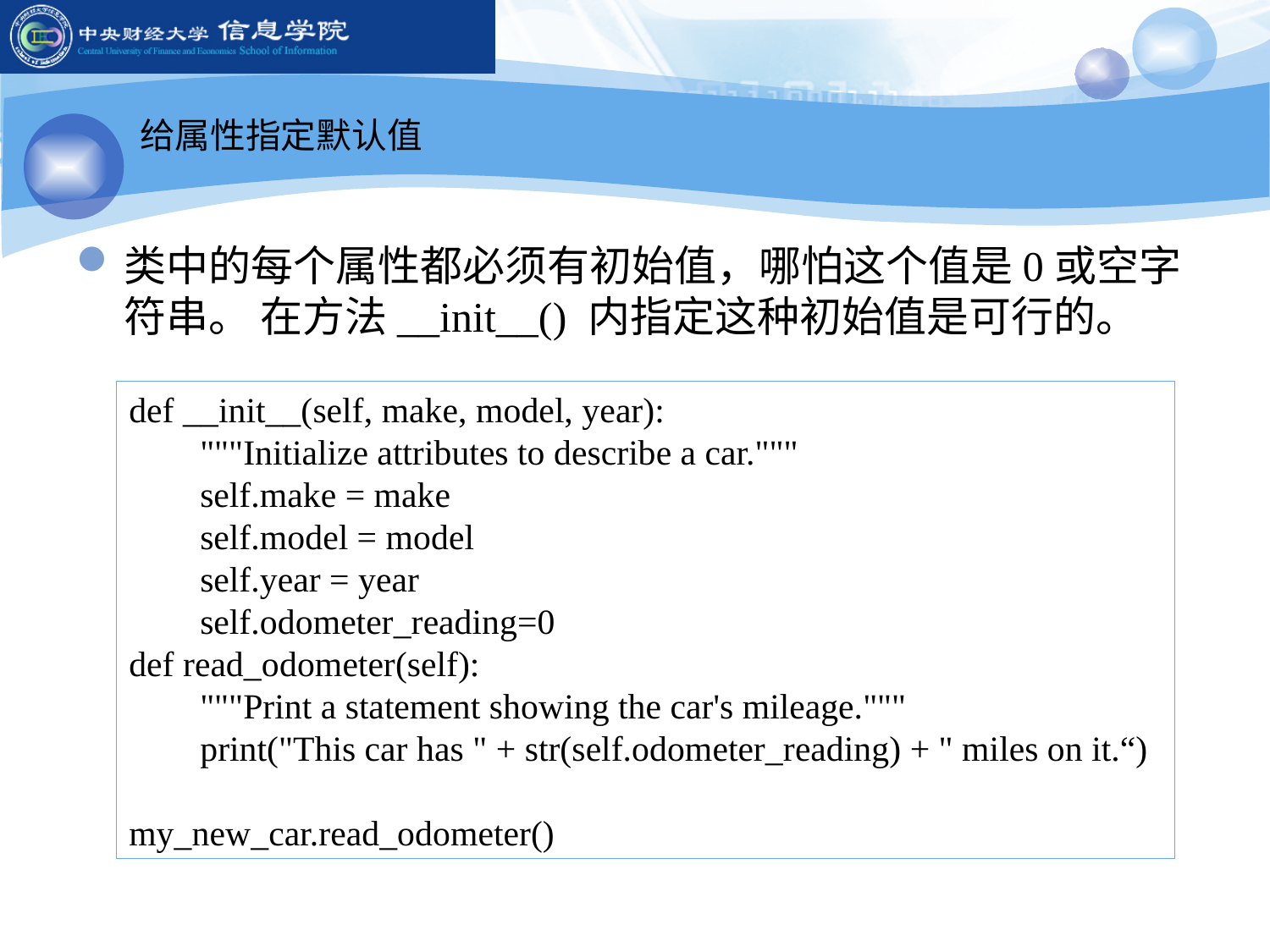

给属性指定默认值
类中的每个属性都必须有初始值，哪怕这个值是0或空字符串。 在方法__init__() 内指定这种初始值是可行的。
def __init__(self, make, model, year):
        """Initialize attributes to describe a car."""
        self.make = make
        self.model = model
        self.year = year
        self.odometer_reading=0
def read_odometer(self):
        """Print a statement showing the car's mileage."""
        print("This car has " + str(self.odometer_reading) + " miles on it.“)

my_new_car.read_odometer()